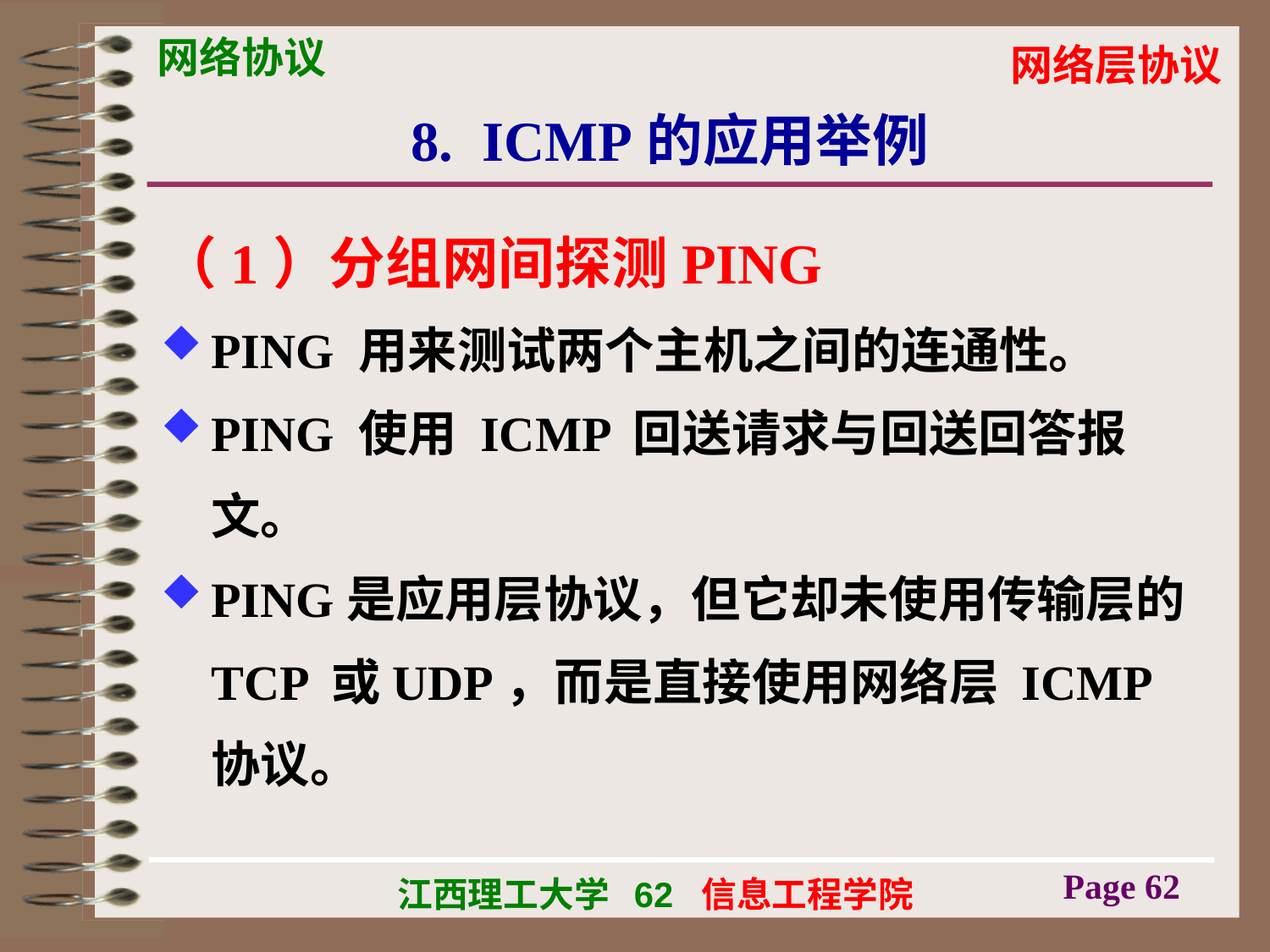

# 8.  ICMP的应用举例
（1）分组网间探测PING
PING 用来测试两个主机之间的连通性。
PING 使用 ICMP 回送请求与回送回答报文。
PING是应用层协议，但它却未使用传输层的 TCP 或UDP，而是直接使用网络层 ICMP 协议。
Page 62